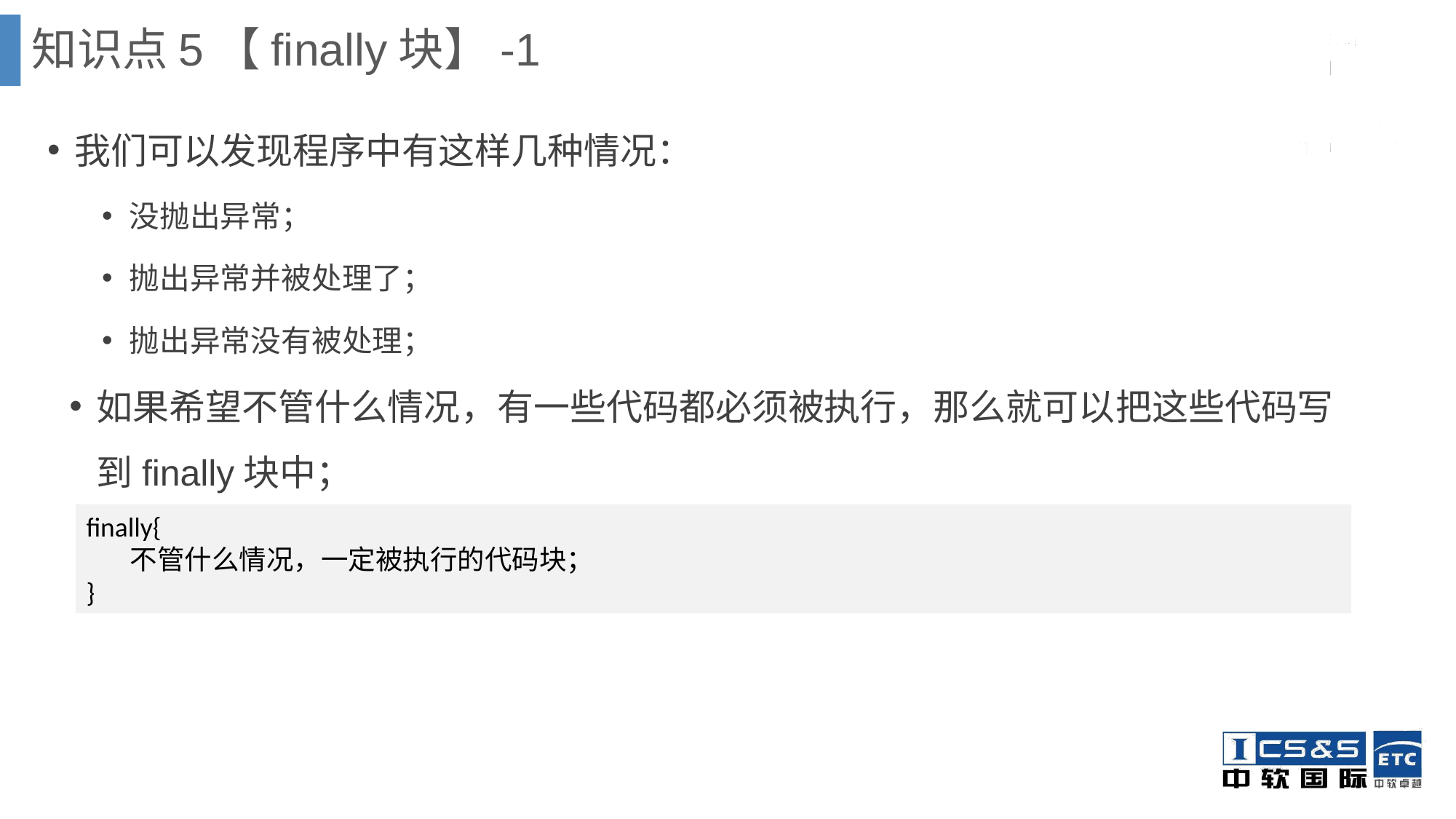

知识点5【finally块】-1
我们可以发现程序中有这样几种情况：
没抛出异常；
抛出异常并被处理了；
抛出异常没有被处理；
如果希望不管什么情况，有一些代码都必须被执行，那么就可以把这些代码写到finally块中；
finally{
      不管什么情况，一定被执行的代码块；
}